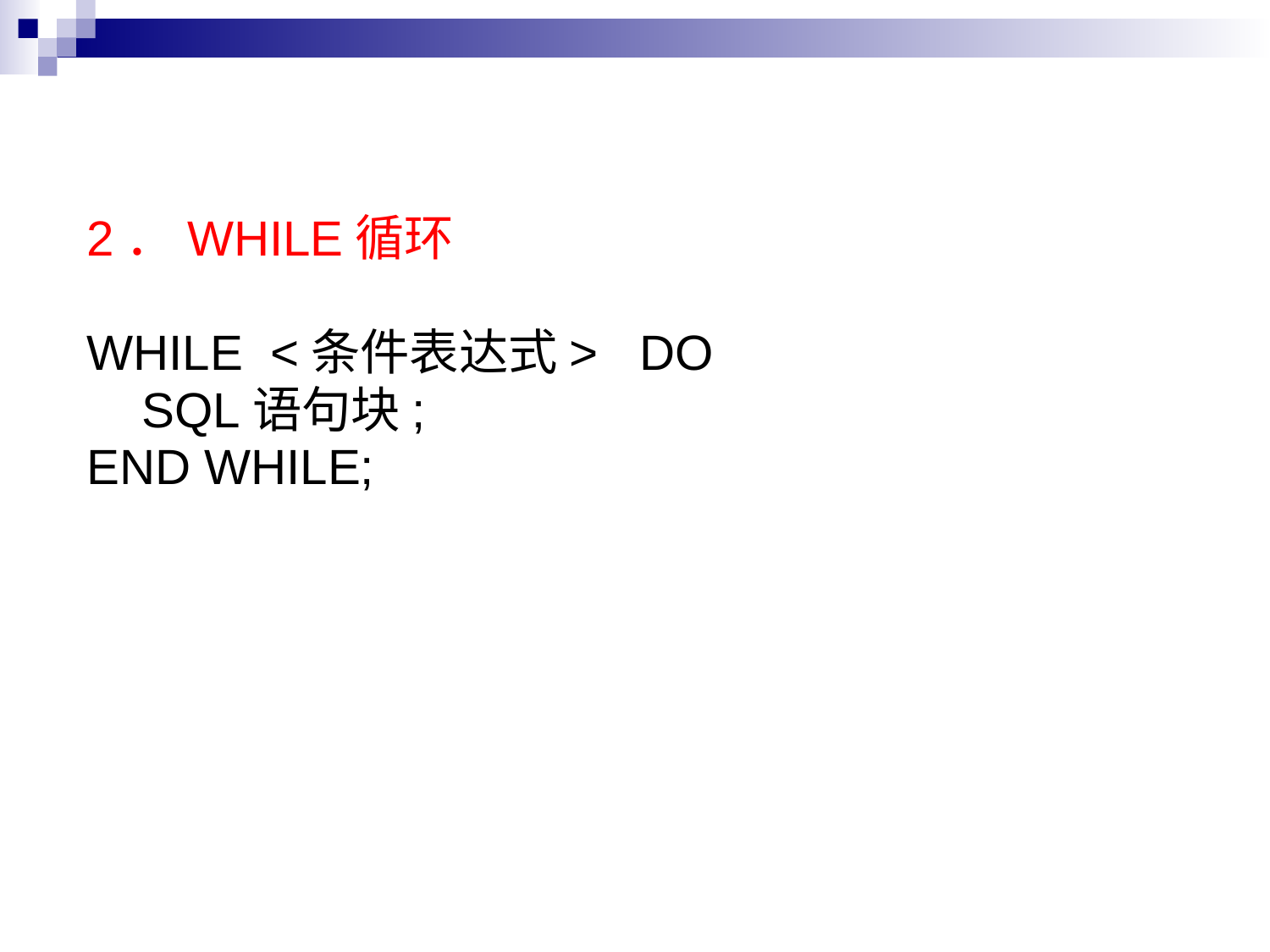

2．WHILE循环

WHILE  <条件表达式>   DO
    SQL语句块;
END WHILE;